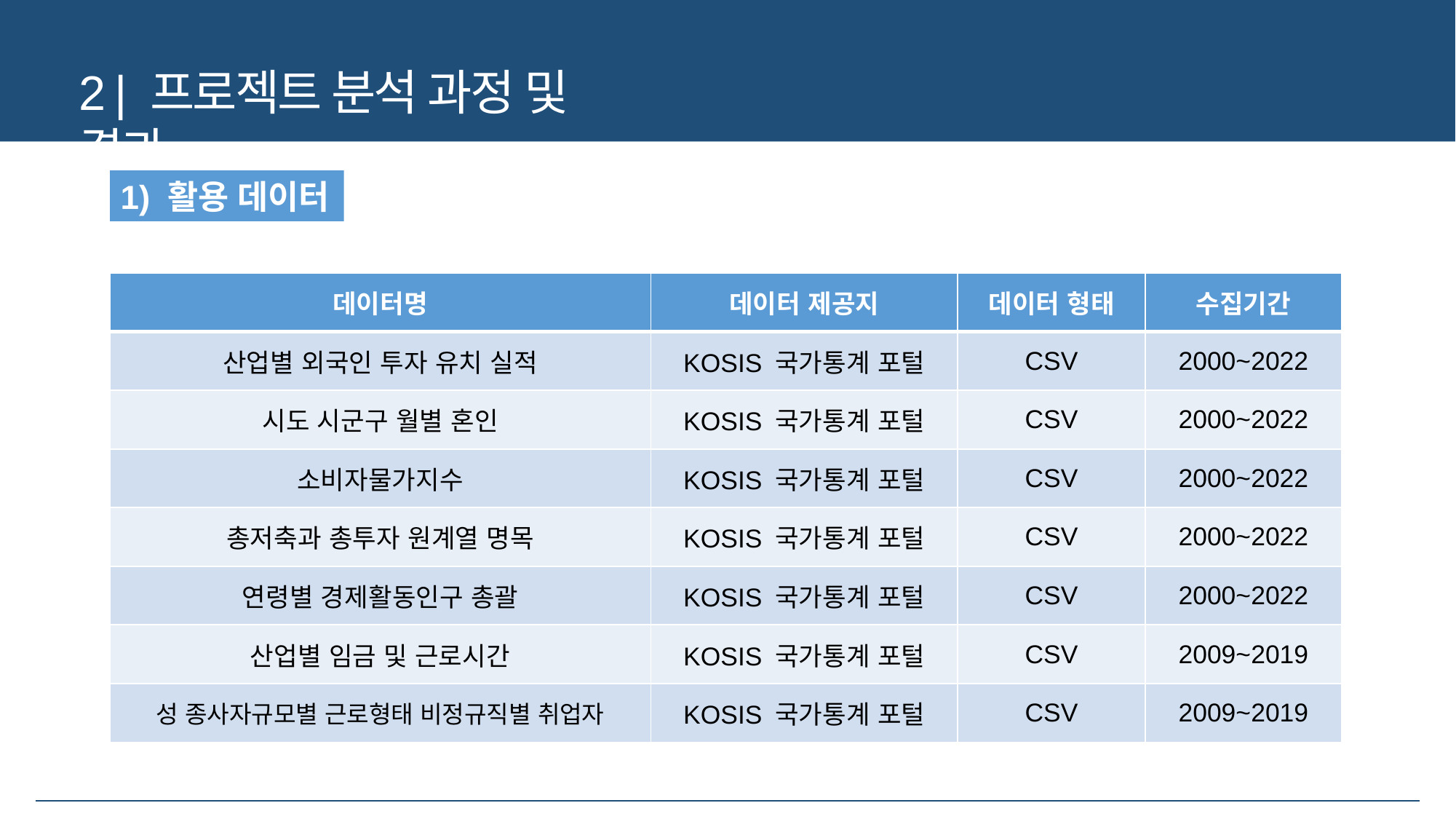

2 | 프로젝트 분석 과정 및 결과
1) 활용 데이터
| 데이터명 | 데이터 제공지 | 데이터 형태 | 수집기간 |
| --- | --- | --- | --- |
| 산업별 외국인 투자 유치 실적 | KOSIS 국가통계 포털 | CSV | 2000~2022 |
| 시도 시군구 월별 혼인 | KOSIS 국가통계 포털 | CSV | 2000~2022 |
| 소비자물가지수 | KOSIS 국가통계 포털 | CSV | 2000~2022 |
| 총저축과 총투자 원계열 명목 | KOSIS 국가통계 포털 | CSV | 2000~2022 |
| 연령별 경제활동인구 총괄 | KOSIS 국가통계 포털 | CSV | 2000~2022 |
| 산업별 임금 및 근로시간 | KOSIS 국가통계 포털 | CSV | 2009~2019 |
| 성 종사자규모별 근로형태 비정규직별 취업자 | KOSIS 국가통계 포털 | CSV | 2009~2019 |